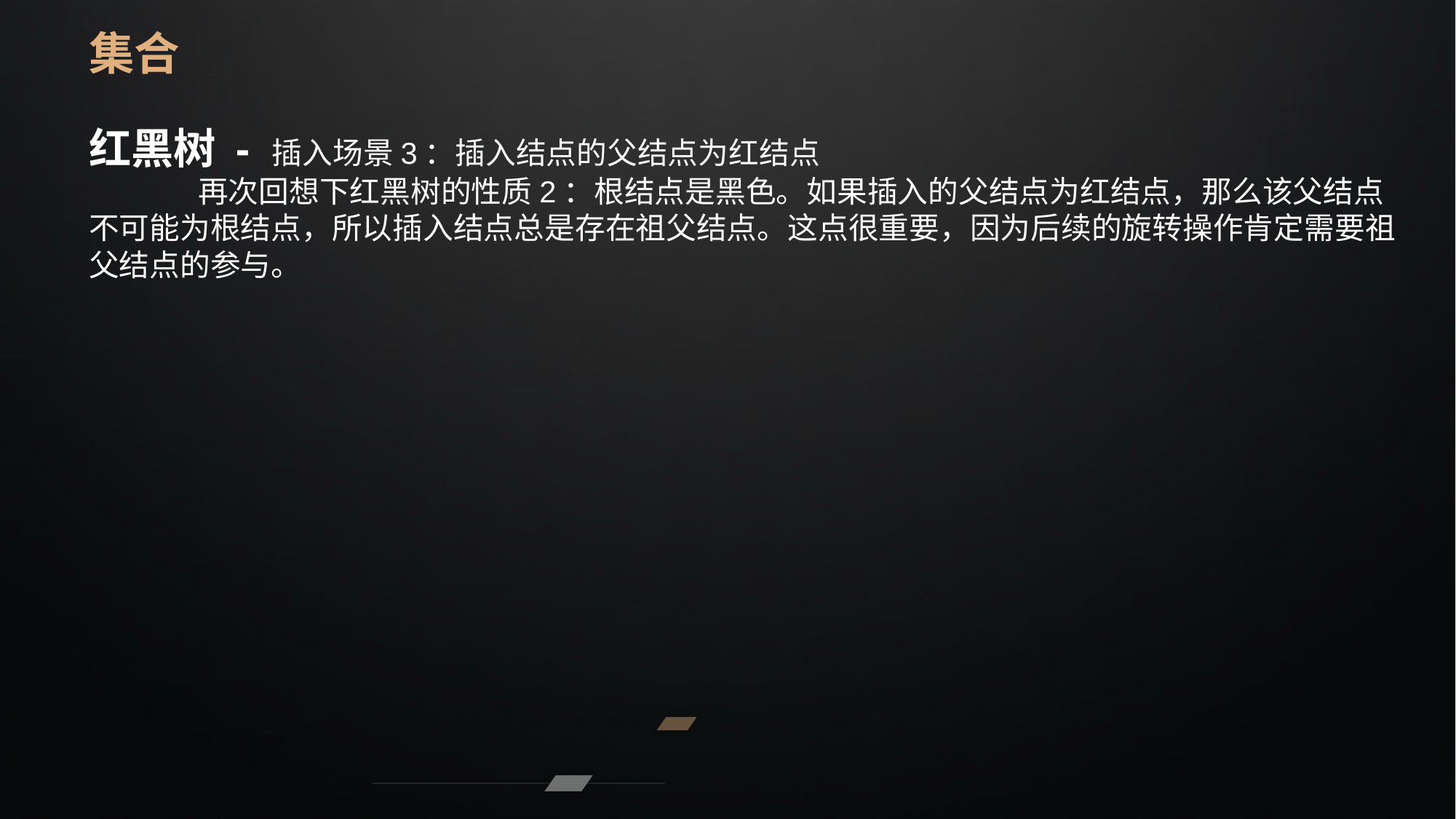

集合
红黑树 - 插入场景3：插入结点的父结点为红结点
	再次回想下红黑树的性质2：根结点是黑色。如果插入的父结点为红结点，那么该父结点不可能为根结点，所以插入结点总是存在祖父结点。这点很重要，因为后续的旋转操作肯定需要祖父结点的参与。